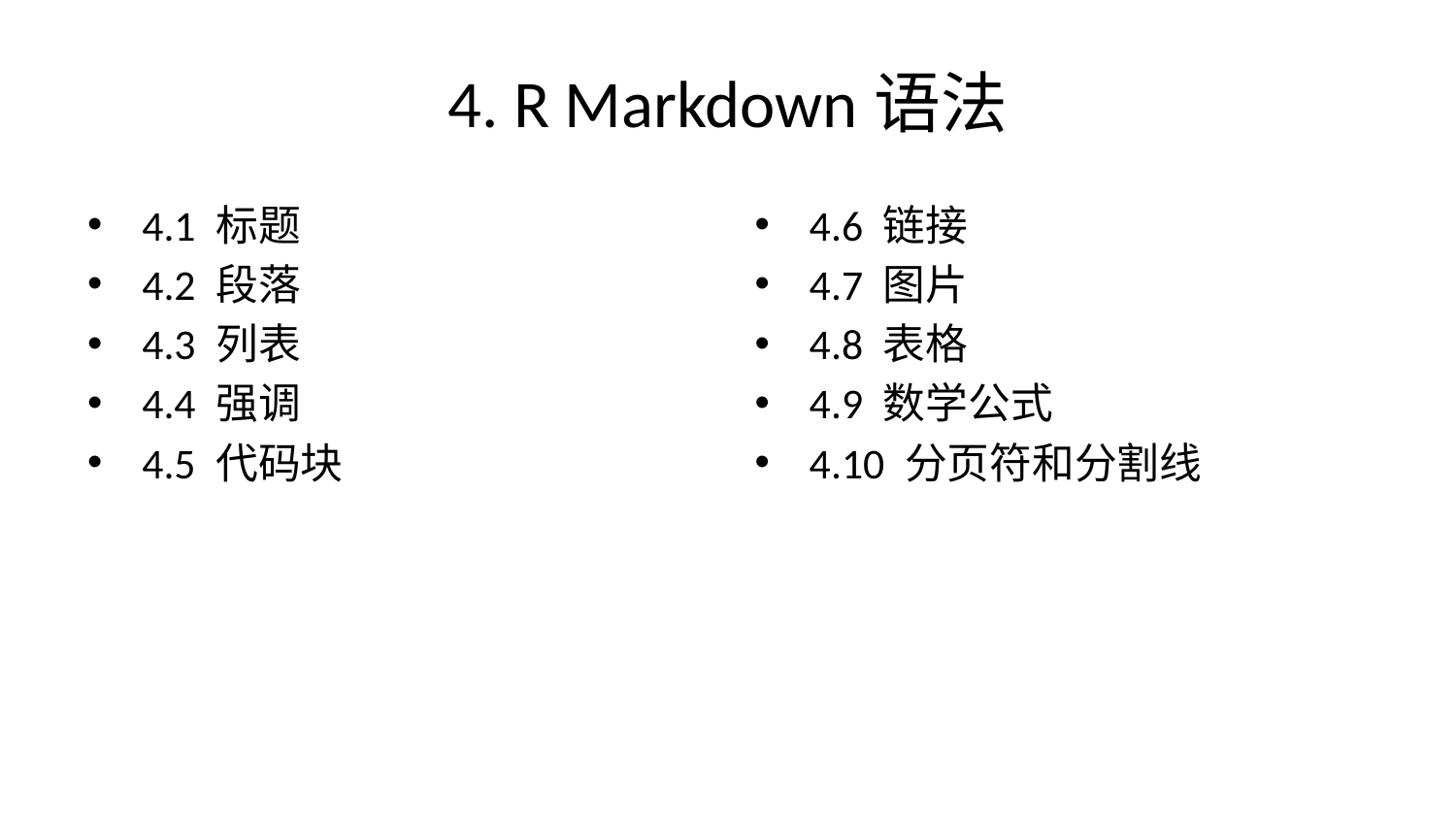

# 4. R Markdown语法
4.1 标题
4.2 段落
4.3 列表
4.4 强调
4.5 代码块
4.6 链接
4.7 图片
4.8 表格
4.9 数学公式
4.10 分页符和分割线